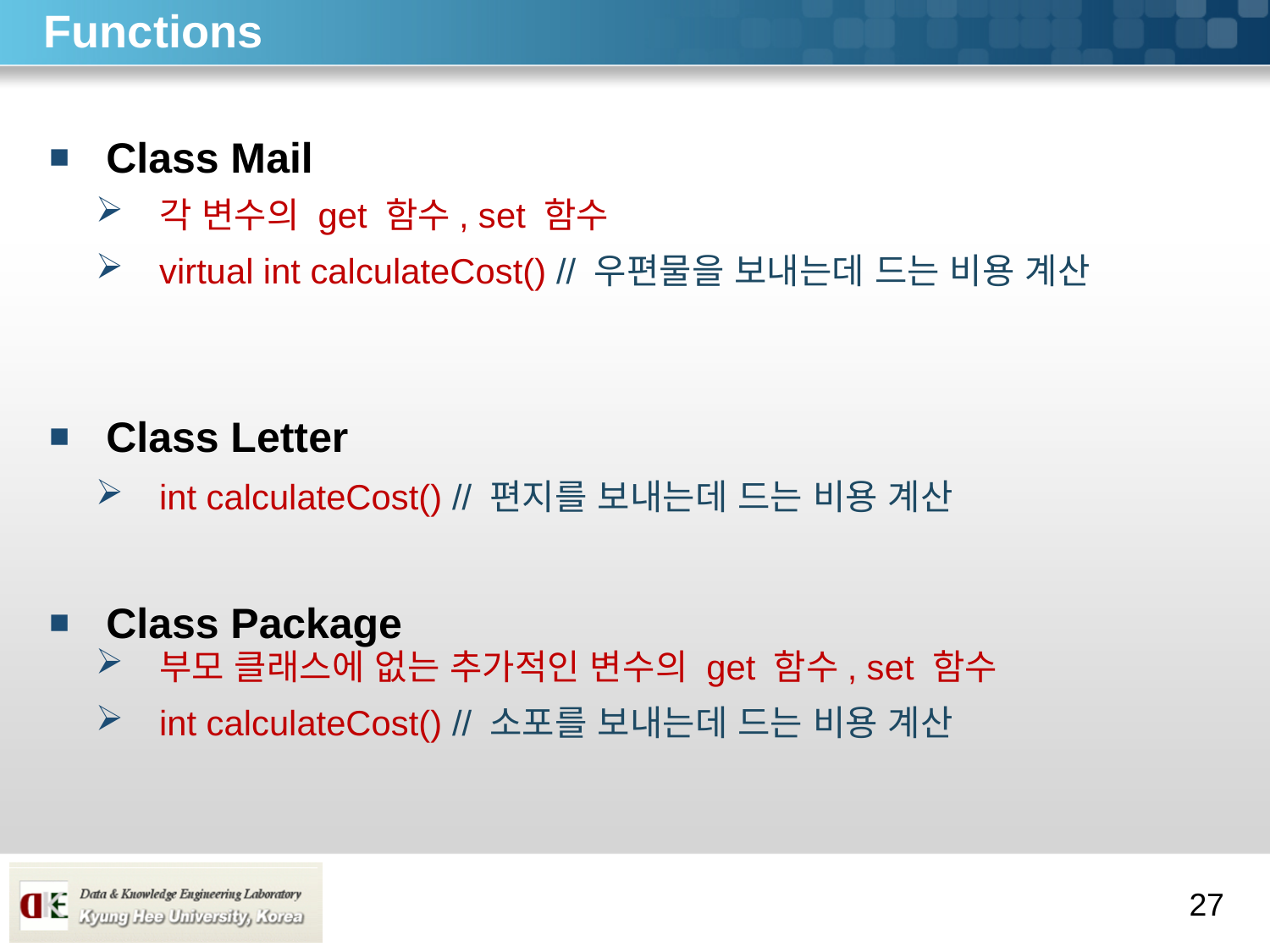

# Functions
 Class Mail

 Class Letter

 Class Package

각 변수의 get 함수, set 함수
virtual int calculateCost() // 우편물을 보내는데 드는 비용 계산

int calculateCost() // 편지를 보내는데 드는 비용 계산

부모 클래스에 없는 추가적인 변수의 get 함수, set 함수
int calculateCost() // 소포를 보내는데 드는 비용 계산